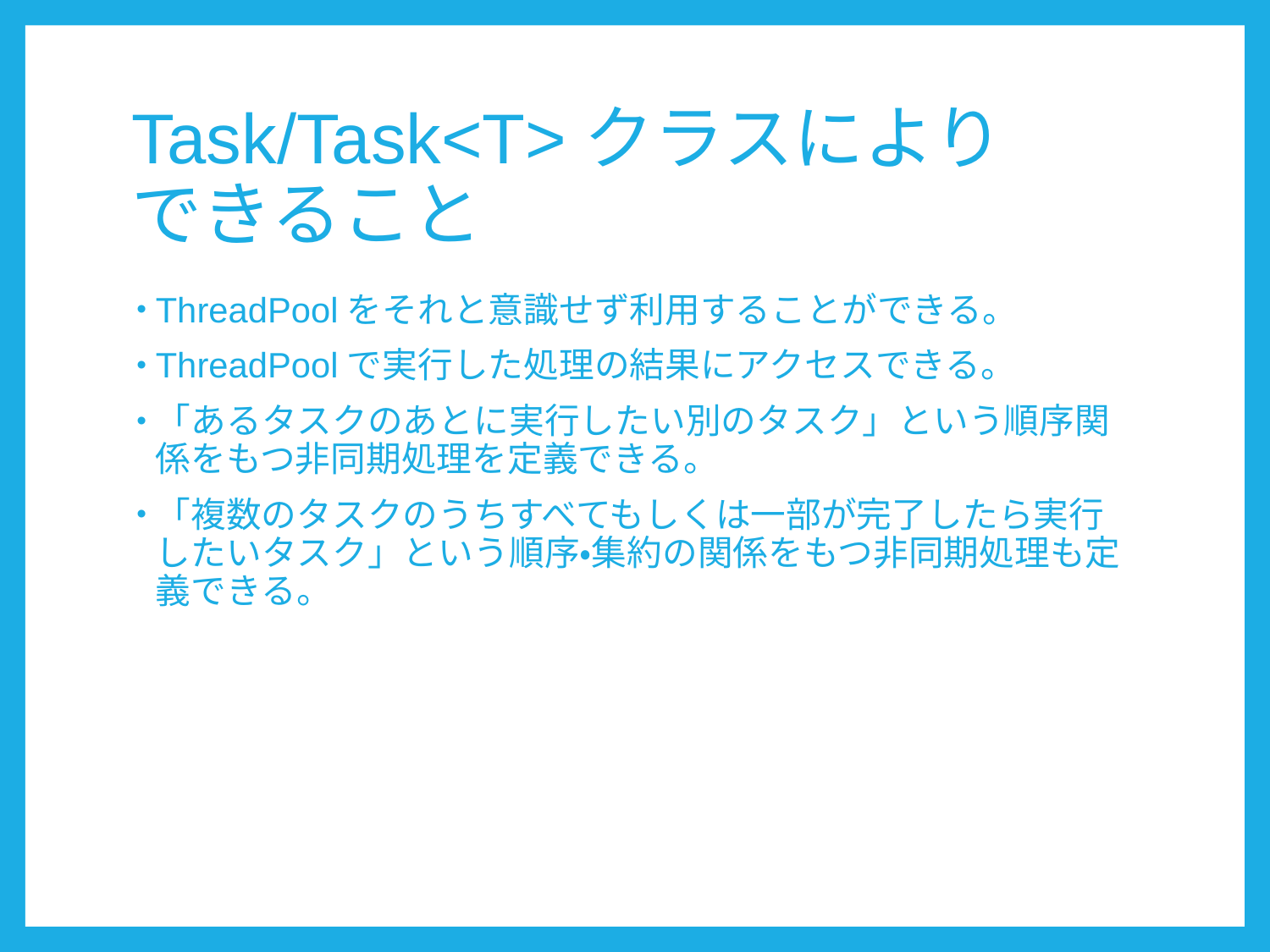

# Task/Task<T>クラスにより できること
ThreadPoolをそれと意識せず利用することができる。
ThreadPoolで実行した処理の結果にアクセスできる。
「あるタスクのあとに実行したい別のタスク」という順序関係をもつ非同期処理を定義できる。
「複数のタスクのうちすべてもしくは一部が完了したら実行したいタスク」という順序・集約の関係をもつ非同期処理も定義できる。